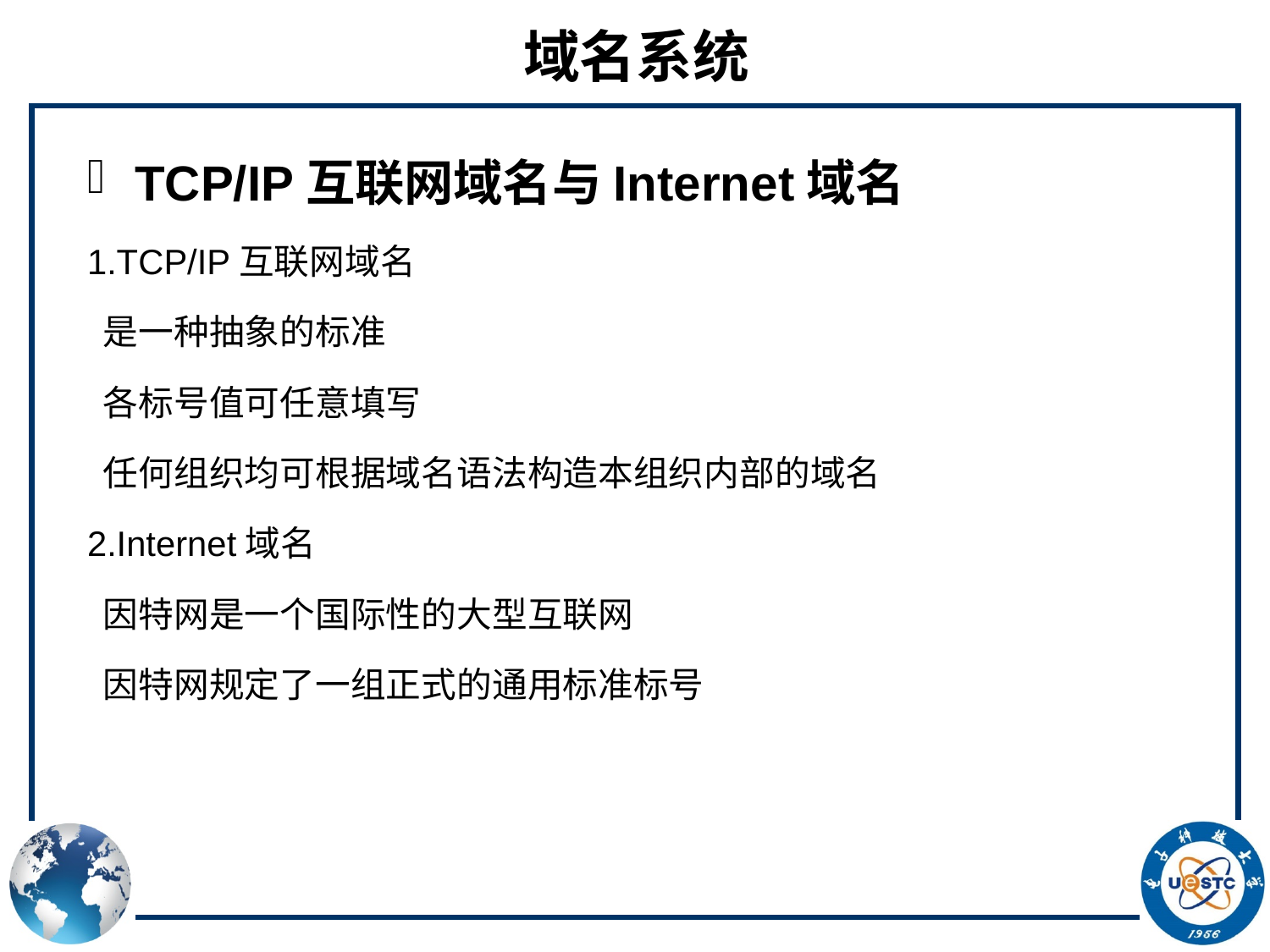

# 域名系统
TCP/IP互联网域名与Internet域名
1.TCP/IP互联网域名
是一种抽象的标准
各标号值可任意填写
任何组织均可根据域名语法构造本组织内部的域名
2.Internet域名
因特网是一个国际性的大型互联网
因特网规定了一组正式的通用标准标号